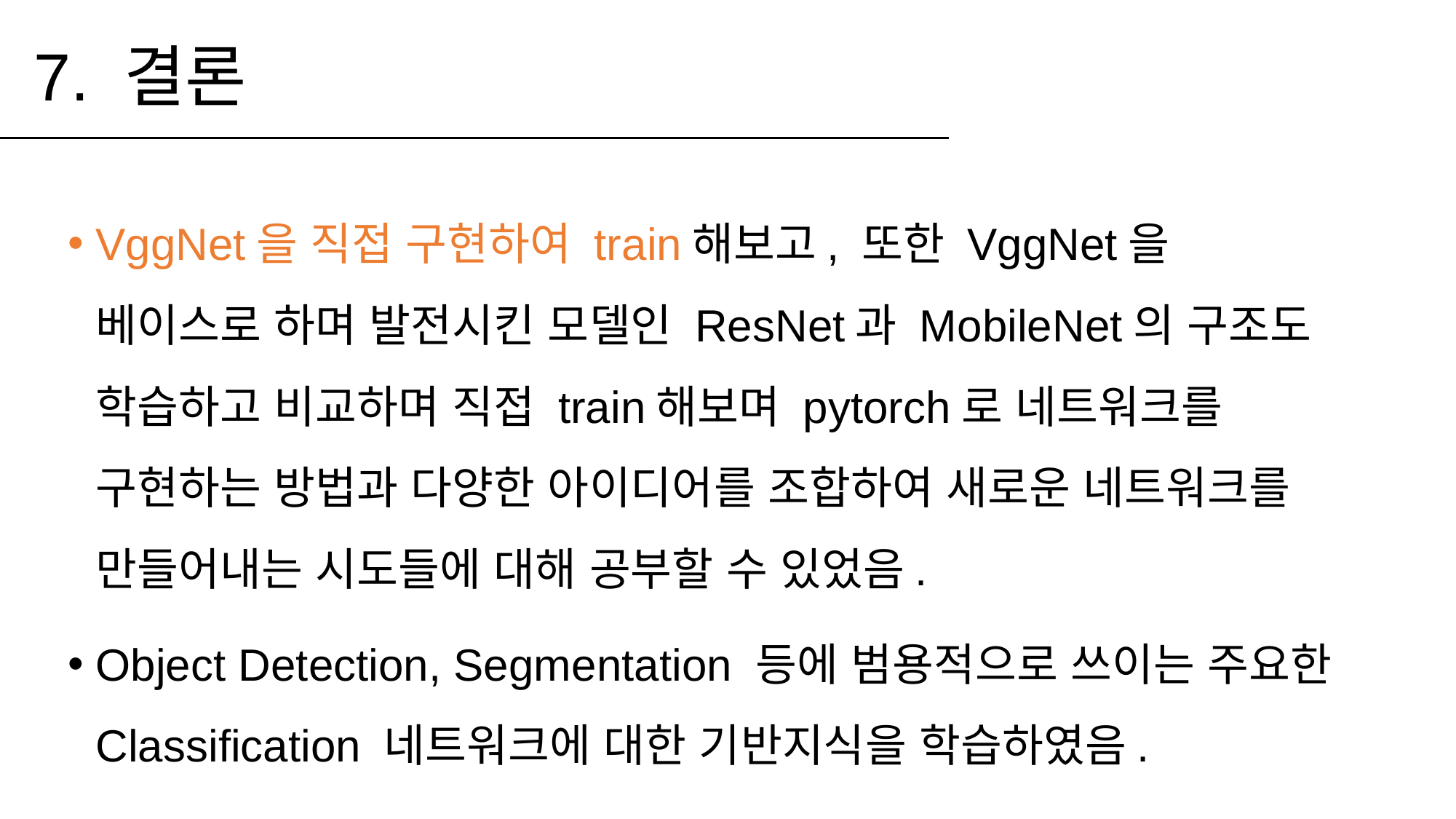

# 7. 결론
VggNet을 직접 구현하여 train해보고, 또한 VggNet을 베이스로 하며 발전시킨 모델인 ResNet과 MobileNet의 구조도 학습하고 비교하며 직접 train해보며 pytorch로 네트워크를 구현하는 방법과 다양한 아이디어를 조합하여 새로운 네트워크를 만들어내는 시도들에 대해 공부할 수 있었음.
Object Detection, Segmentation 등에 범용적으로 쓰이는 주요한 Classification 네트워크에 대한 기반지식을 학습하였음.